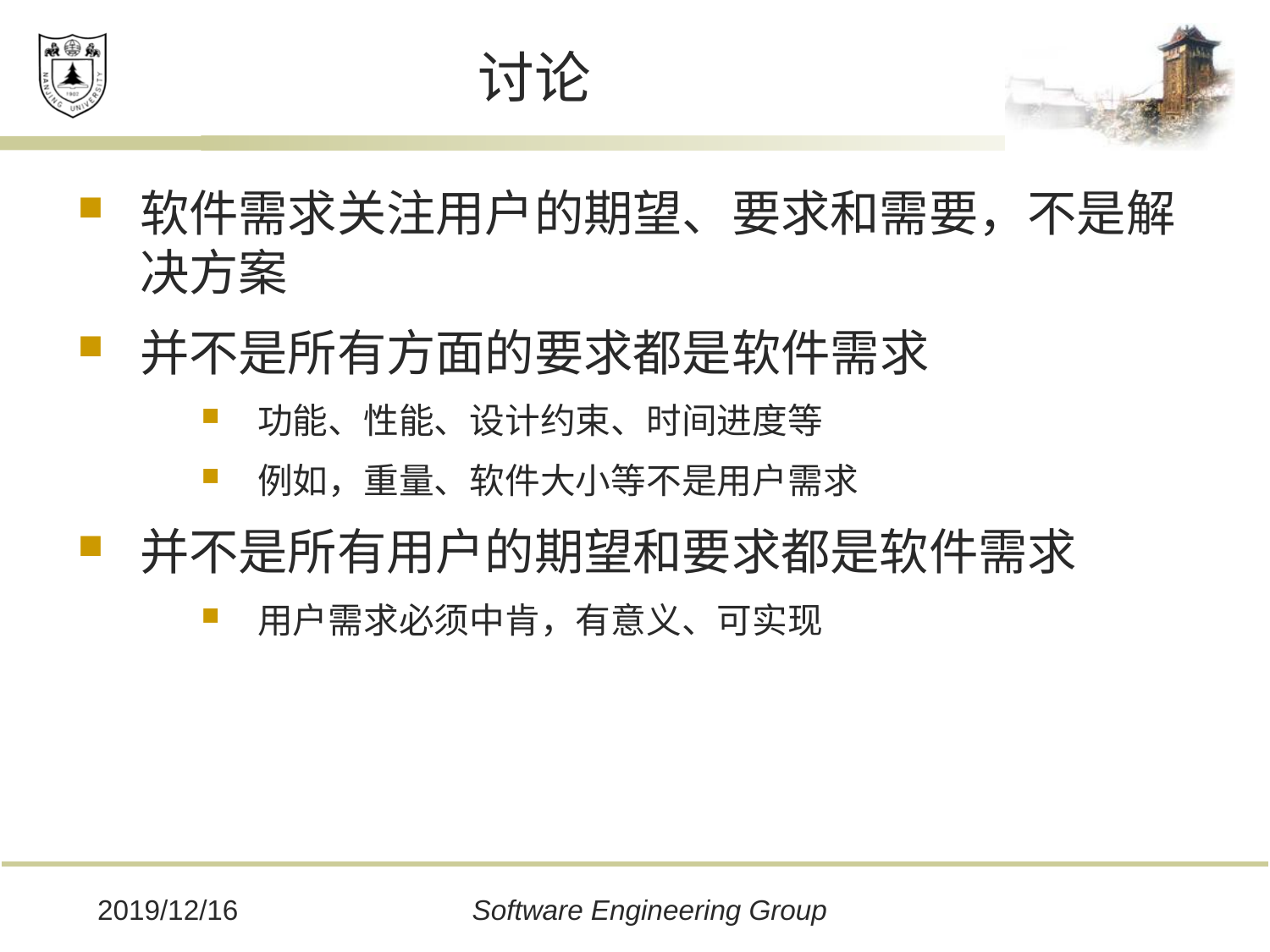

# 讨论
软件需求关注用户的期望、要求和需要，不是解决方案
并不是所有方面的要求都是软件需求
功能、性能、设计约束、时间进度等
例如，重量、软件大小等不是用户需求
并不是所有用户的期望和要求都是软件需求
用户需求必须中肯，有意义、可实现

2019/12/16
Software Engineering Group